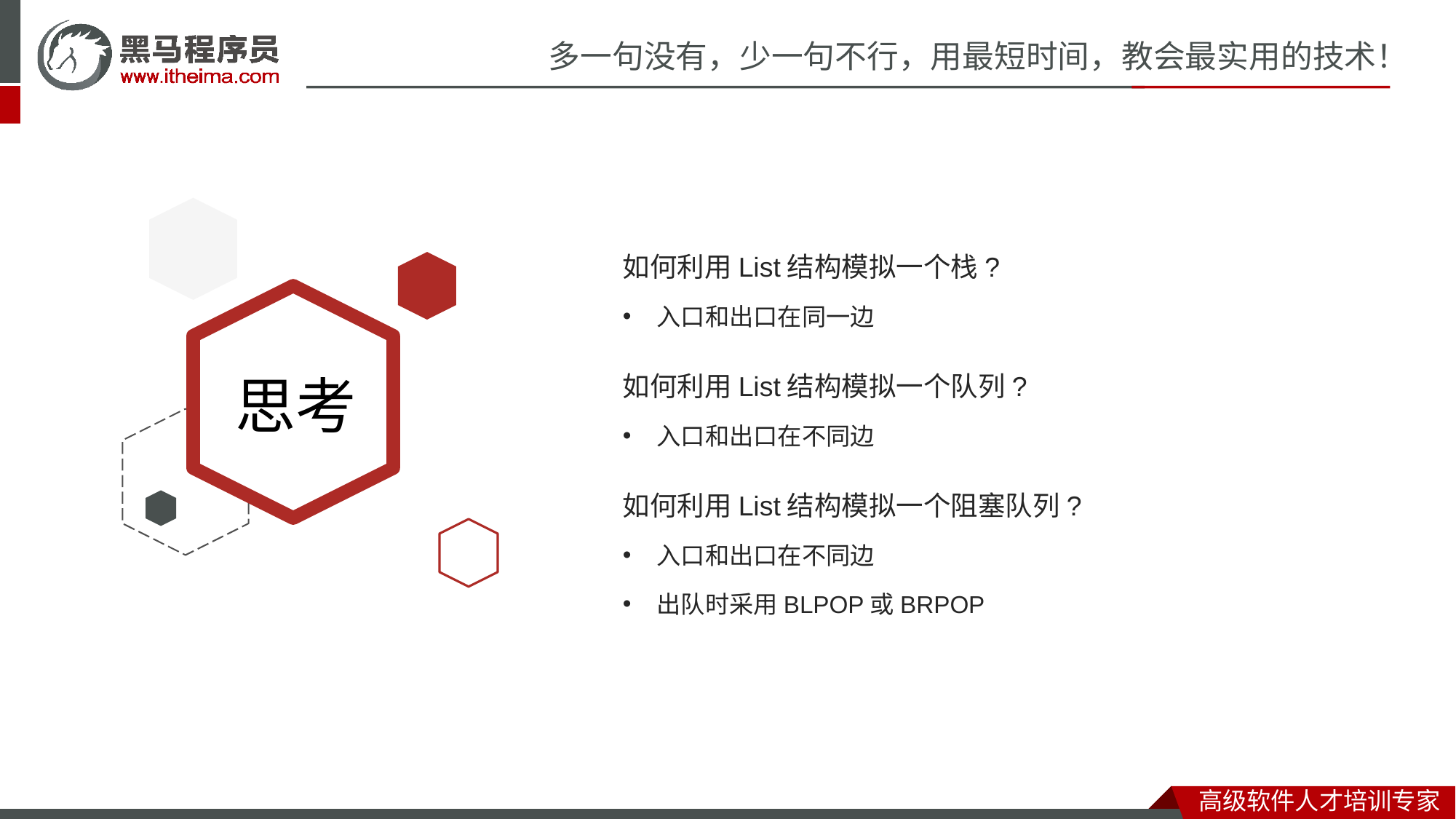

如何利用List结构模拟一个栈?
入口和出口在同一边
如何利用List结构模拟一个队列?
入口和出口在不同边
如何利用List结构模拟一个阻塞队列?
入口和出口在不同边
出队时采用BLPOP或BRPOP